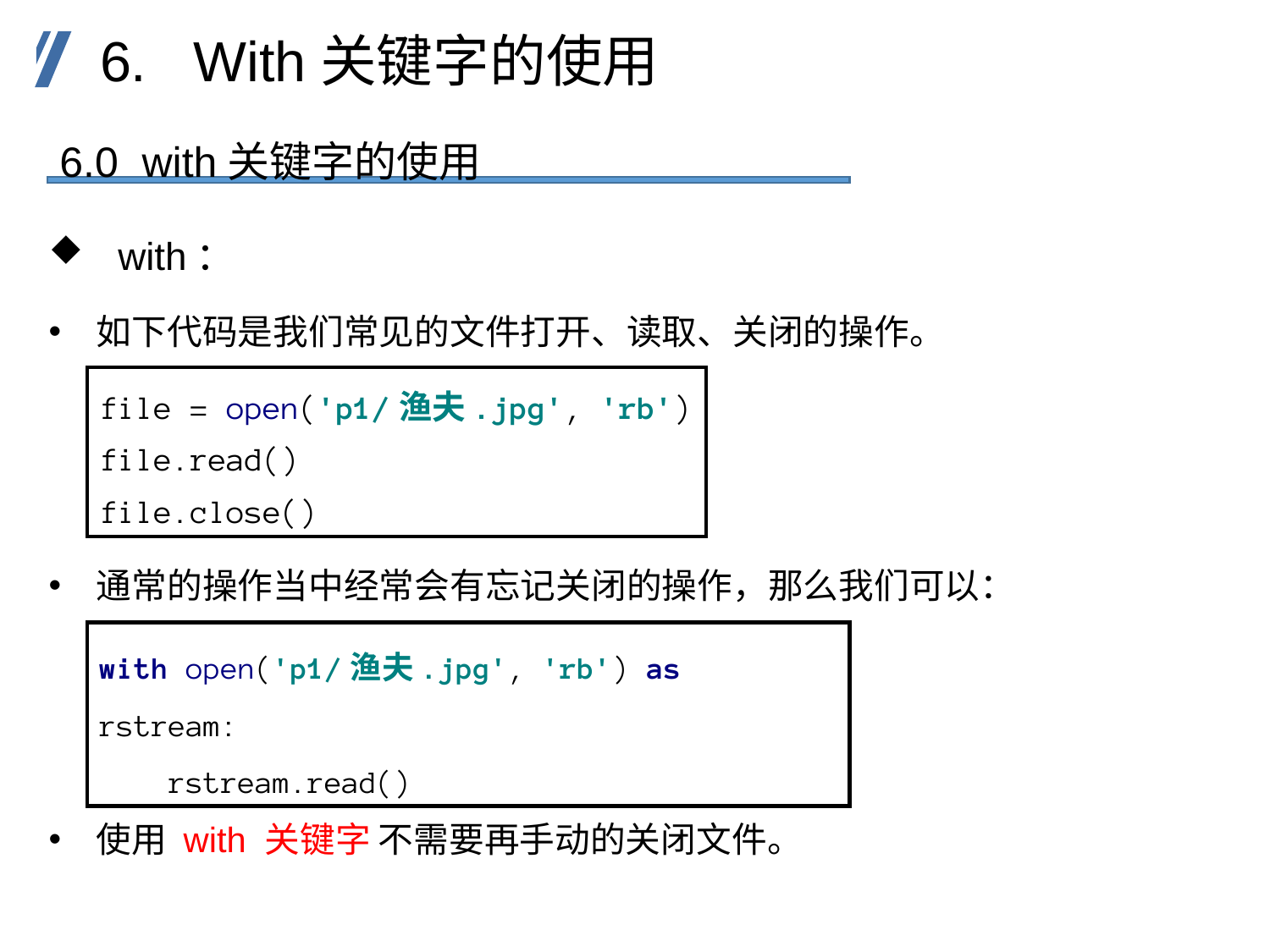

6.   With关键字的使用
6.0  with关键字的使用

  with：
如下代码是我们常见的文件打开、读取、关闭的操作。

通常的操作当中经常会有忘记关闭的操作，那么我们可以：

使用 with 关键字 不需要再手动的关闭文件。
file = open('p1/渔夫.jpg', 'rb')
file.read()
file.close()
with open('p1/渔夫.jpg', 'rb') as rstream:
    rstream.read()